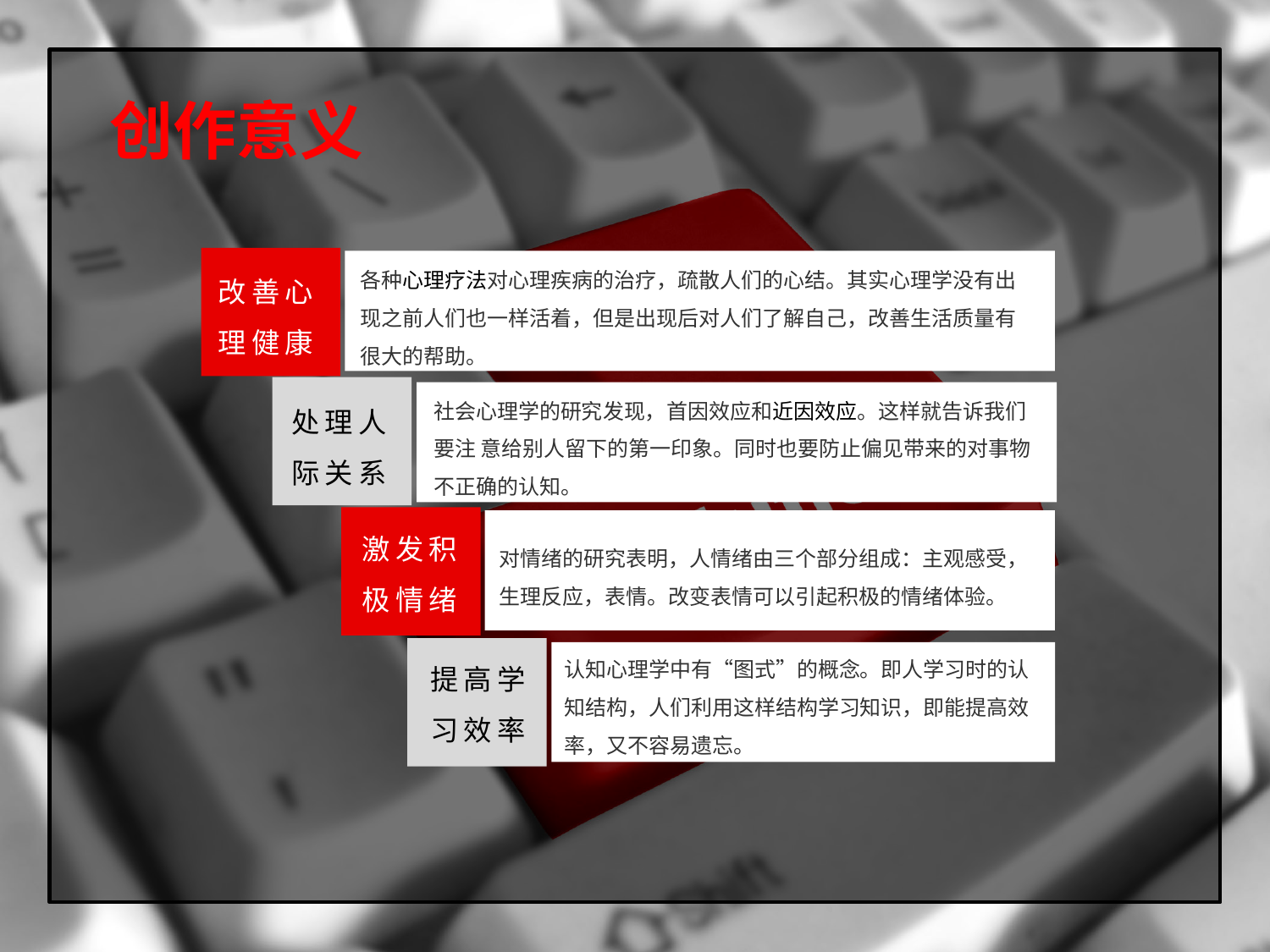

# 创作意义

各种心理疗法对心理疾病的治疗，疏散人们的心结。其实心理学没有出现之前人们也一样活着，但是出现后对人们了解自己，改善生活质量有很大的帮助。

改善心理健康

社会心理学的研究发现，首因效应和近因效应。这样就告诉我们要注 意给别人留下的第一印象。同时也要防止偏见带来的对事物不正确的认知。
处理人际关系

激发积极情绪

对情绪的研究表明，人情绪由三个部分组成：主观感受，生理反应，表情。改变表情可以引起积极的情绪体验。

认知心理学中有“图式”的概念。即人学习时的认知结构，人们利用这样结构学习知识，即能提高效率，又不容易遗忘。
提高学习效率